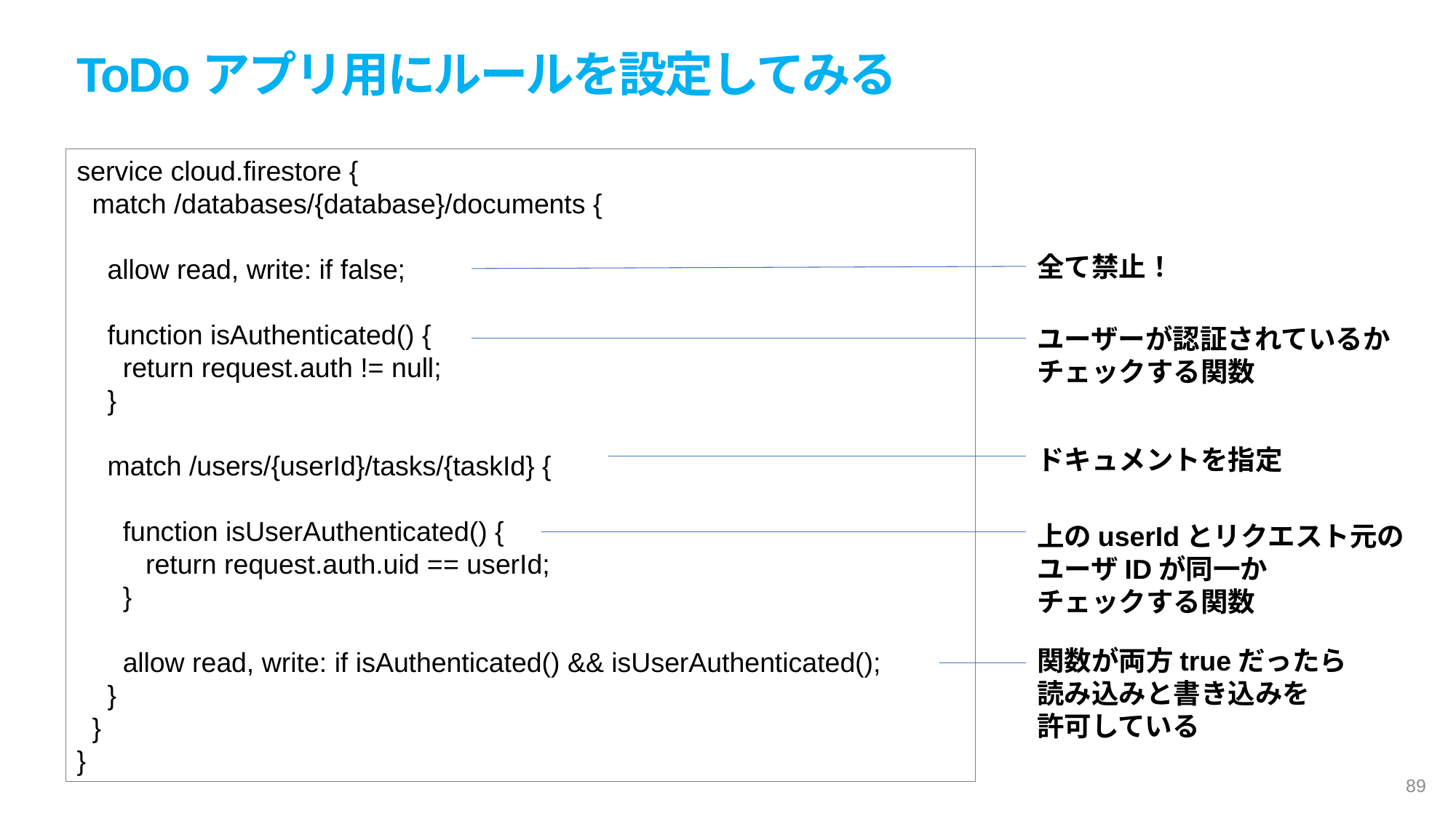

ToDoアプリ用にルールを設定してみる
service cloud.firestore {
  match /databases/{database}/documents {

    allow read, write: if false;

    function isAuthenticated() {
      return request.auth != null;
    }

    match /users/{userId}/tasks/{taskId} {

      function isUserAuthenticated() {
         return request.auth.uid == userId;
      }

      allow read, write: if isAuthenticated() && isUserAuthenticated();
    }
  }
}
全て禁止！
ユーザーが認証されているかチェックする関数
ドキュメントを指定
上のuserIdとリクエスト元の
ユーザIDが同一か
チェックする関数
関数が両方trueだったら
読み込みと書き込みを
許可している
89